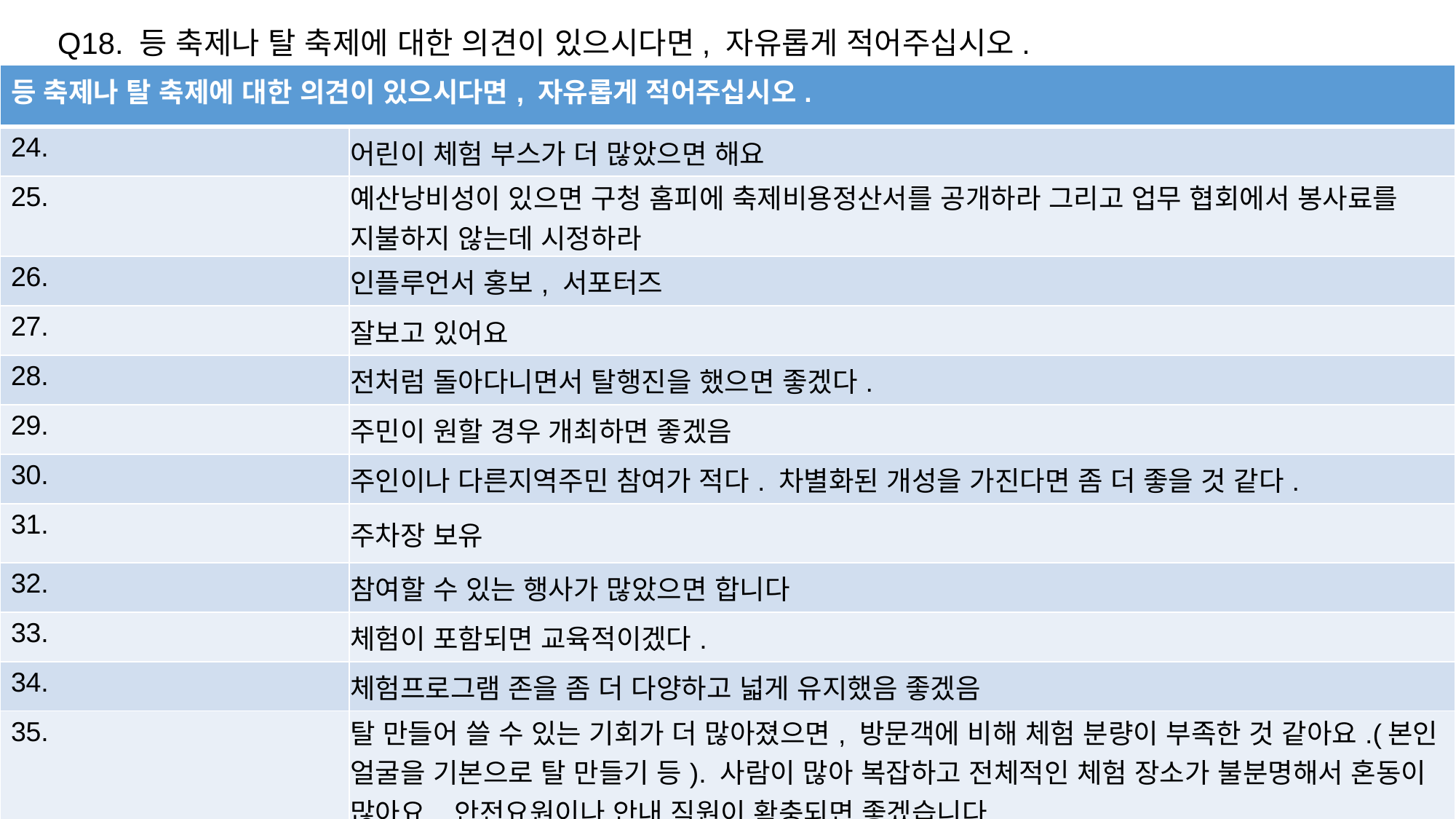

Q18. 등 축제나 탈 축제에 대한 의견이 있으시다면, 자유롭게 적어주십시오.
| 등 축제나 탈 축제에 대한 의견이 있으시다면, 자유롭게 적어주십시오. |  |
| --- | --- |
| 24. | 어린이 체험 부스가 더 많았으면 해요 |
| 25. | 예산낭비성이 있으면 구청 홈피에 축제비용정산서를 공개하라 그리고 업무 협회에서 봉사료를 지불하지 않는데 시정하라 |
| 26. | 인플루언서 홍보, 서포터즈 |
| 27. | 잘보고 있어요 |
| 28. | 전처럼 돌아다니면서 탈행진을 했으면 좋겠다. |
| 29. | 주민이 원할 경우 개최하면 좋겠음 |
| 30. | 주인이나 다른지역주민 참여가 적다. 차별화된 개성을 가진다면 좀 더 좋을 것 같다. |
| 31. | 주차장 보유 |
| 32. | 참여할 수 있는 행사가 많았으면 합니다 |
| 33. | 체험이 포함되면 교육적이겠다. |
| 34. | 체험프로그램 존을 좀 더 다양하고 넓게 유지했음 좋겠음 |
| 35. | 탈 만들어 쓸 수 있는 기회가 더 많아졌으면, 방문객에 비해 체험 분량이 부족한 것 같아요.(본인 얼굴을 기본으로 탈 만들기 등). 사람이 많아 복잡하고 전체적인 체험 장소가 불분명해서 혼동이 많아요. 안전요원이나 안내 직원이 확충되면 좋겠습니다. |